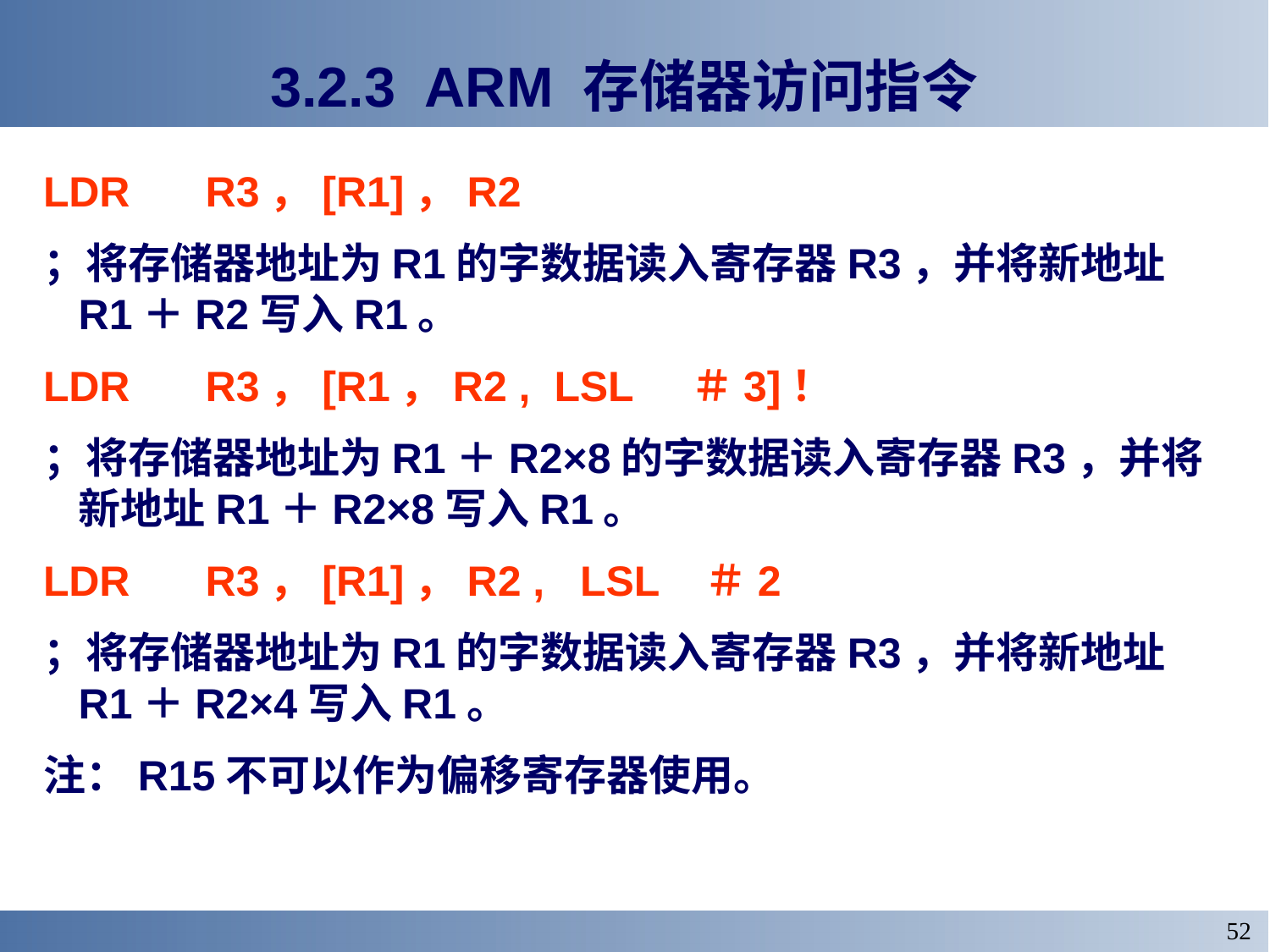

# 3.2.3  ARM 存储器访问指令
LDR 	R3，[R1]，R2
；将存储器地址为R1的字数据读入寄存器R3，并将新地址R1＋R2写入R1。
LDR 	R3，[R1，R2 ,  LSL    ＃3]！
；将存储器地址为R1＋R2×8的字数据读入寄存器R3，并将新地址R1＋R2×8写入R1。
LDR 	R3，[R1]，R2 ,   LSL   ＃2
；将存储器地址为R1的字数据读入寄存器R3，并将新地址R1＋R2×4写入R1。
注：R15不可以作为偏移寄存器使用。